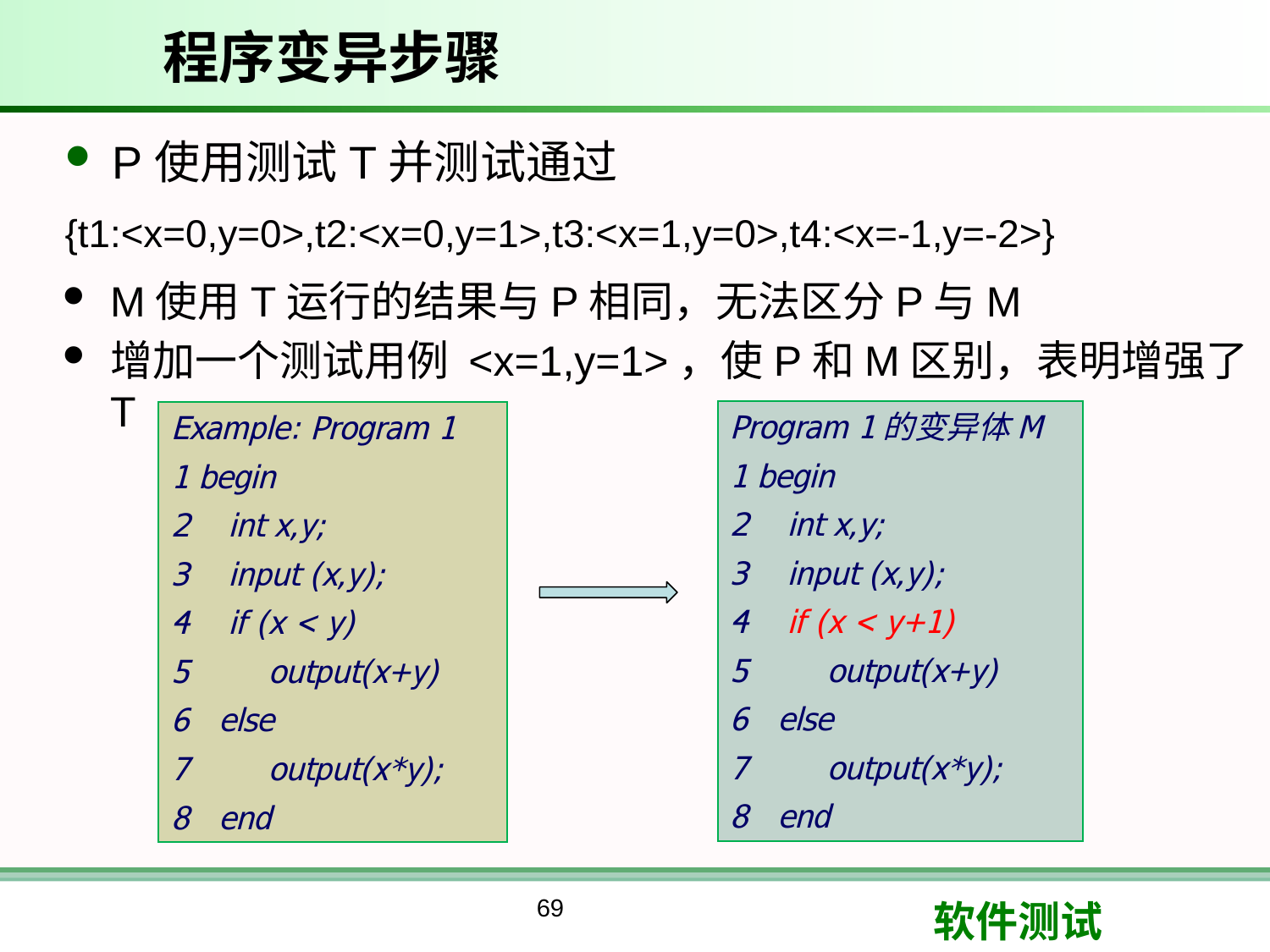

# 程序变异步骤
P使用测试T并测试通过
{t1:<x=0,y=0>,t2:<x=0,y=1>,t3:<x=1,y=0>,t4:<x=-1,y=-2>}
M使用T运行的结果与P相同，无法区分P与M
增加一个测试用例 <x=1,y=1>，使P和M区别，表明增强了T

Program 1的变异体M
1 begin
 int x,y;
 input (x,y);
 if (x < y+1)
     output(x+y)
else
     output(x*y);
end
Example: Program 1
1 begin
 int x,y;
 input (x,y);
 if (x < y)
     output(x+y)
else
     output(x*y);
end

69